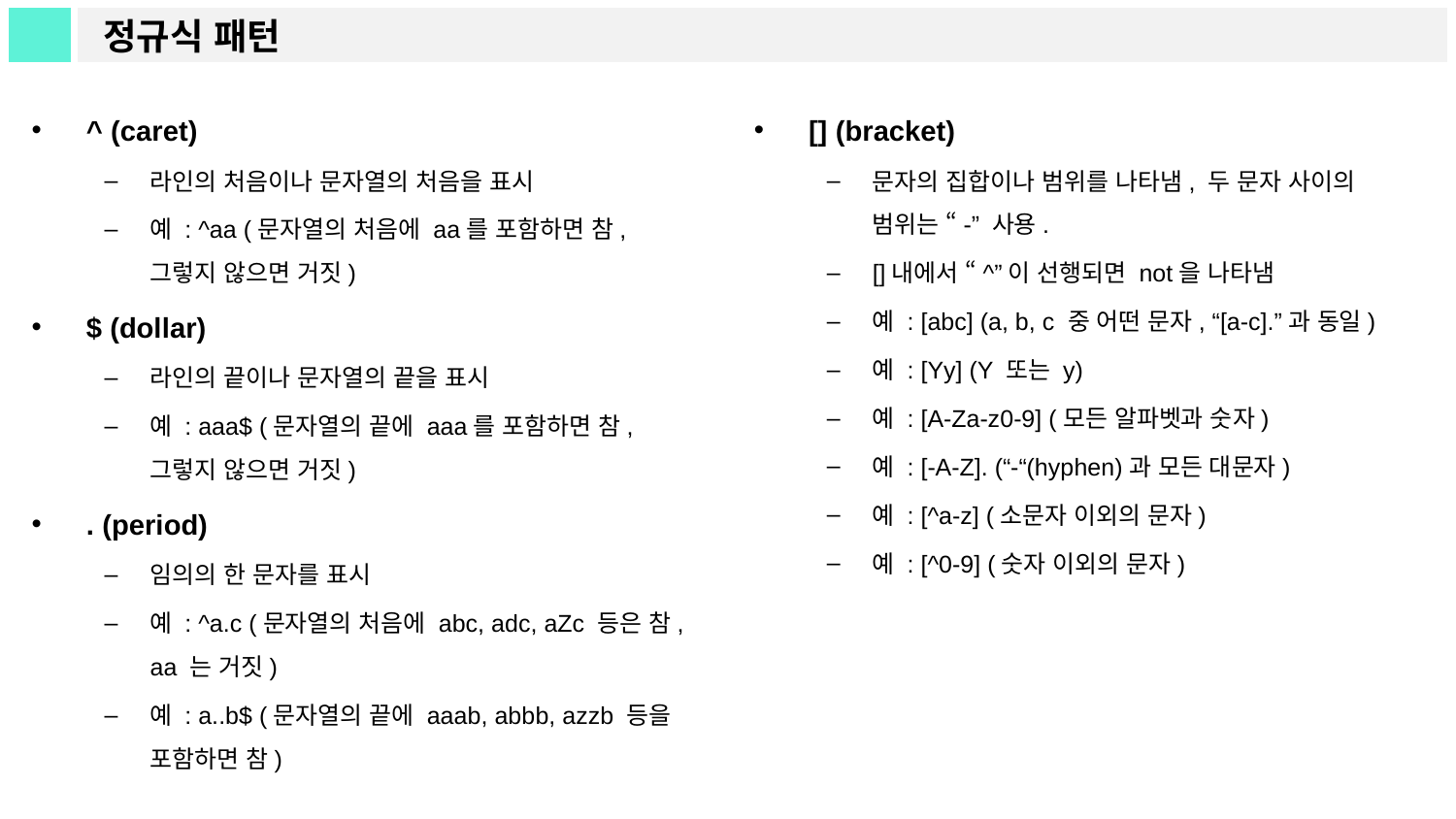

# 정규식 패턴
^ (caret)
라인의 처음이나 문자열의 처음을 표시
예 : ^aa (문자열의 처음에 aa를 포함하면 참, 그렇지 않으면 거짓)
$ (dollar)
라인의 끝이나 문자열의 끝을 표시
예 : aaa$ (문자열의 끝에 aaa를 포함하면 참, 그렇지 않으면 거짓)
. (period)
임의의 한 문자를 표시
예 : ^a.c (문자열의 처음에 abc, adc, aZc 등은 참, aa 는 거짓)
예 : a..b$ (문자열의 끝에 aaab, abbb, azzb 등을 포함하면 참)

[] (bracket)
문자의 집합이나 범위를 나타냄, 두 문자 사이의 범위는 “-” 사용.
[]내에서 “^”이 선행되면 not을 나타냄
예 : [abc] (a, b, c 중 어떤 문자, “[a-c].”과 동일)
예 : [Yy] (Y 또는 y)
예 : [A-Za-z0-9] (모든 알파벳과 숫자)
예 : [-A-Z]. (“-“(hyphen)과 모든 대문자)
예 : [^a-z] (소문자 이외의 문자)
예 : [^0-9] (숫자 이외의 문자)